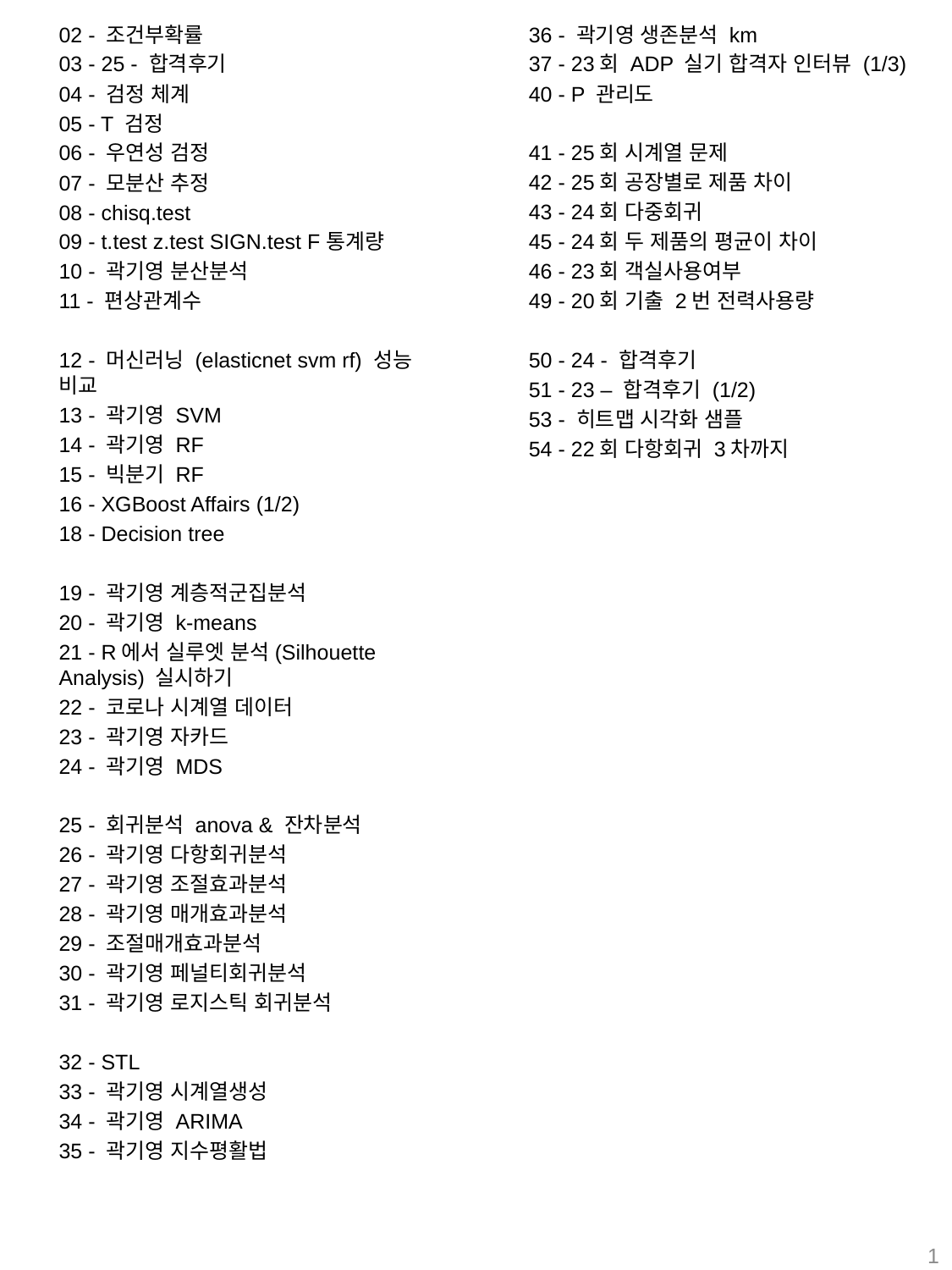

02 - 조건부확률
03 - 25 - 합격후기
04 - 검정 체계
05 - T 검정
06 - 우연성 검정
07 - 모분산 추정
08 - chisq.test
09 - t.test z.test SIGN.test F통계량
10 - 곽기영 분산분석
11 - 편상관계수

12 - 머신러닝 (elasticnet svm rf) 성능 비교
13 - 곽기영 SVM
14 - 곽기영 RF
15 - 빅분기 RF
16 - XGBoost Affairs (1/2)
18 - Decision tree

19 - 곽기영 계층적군집분석
20 - 곽기영 k-means
21 - R에서 실루엣 분석(Silhouette Analysis) 실시하기
22 - 코로나 시계열 데이터
23 - 곽기영 자카드
24 - 곽기영 MDS

25 - 회귀분석 anova & 잔차분석
26 - 곽기영 다항회귀분석
27 - 곽기영 조절효과분석
28 - 곽기영 매개효과분석
29 - 조절매개효과분석
30 - 곽기영 페널티회귀분석
31 - 곽기영 로지스틱 회귀분석

32 - STL
33 - 곽기영 시계열생성
34 - 곽기영 ARIMA
35 - 곽기영 지수평활법

36 - 곽기영 생존분석 km
37 - 23회 ADP 실기 합격자 인터뷰 (1/3)
40 - P 관리도

41 - 25회 시계열 문제
42 - 25회 공장별로 제품 차이
43 - 24회 다중회귀
45 - 24회 두 제품의 평균이 차이
46 - 23회 객실사용여부
49 - 20회 기출 2번 전력사용량

50 - 24 - 합격후기
51 - 23 – 합격후기 (1/2)
53 - 히트맵 시각화 샘플
54 - 22회 다항회귀 3차까지
1